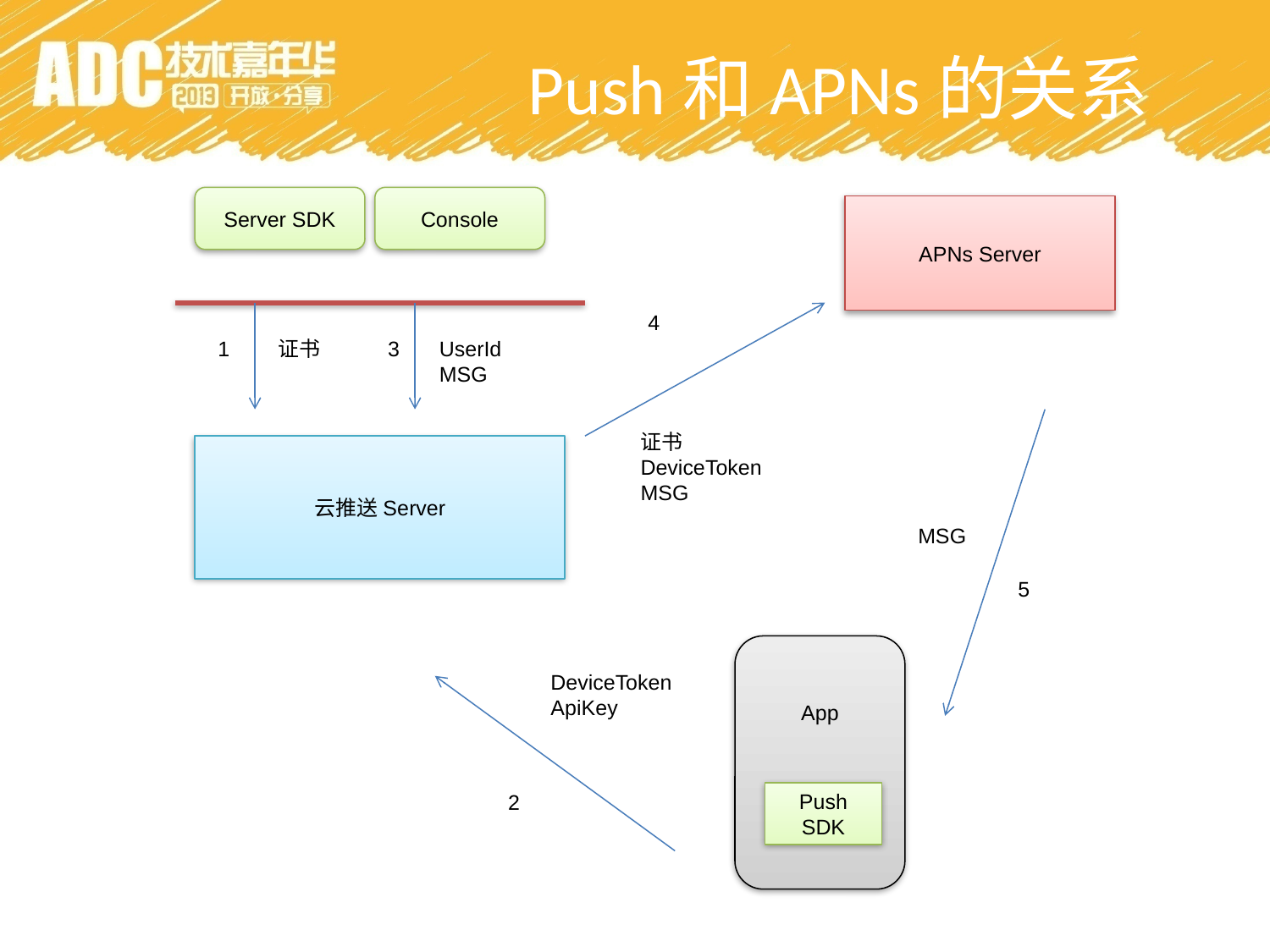

Push和APNs的关系
Server SDK
Console
APNs Server
4
1
证书
3
UserId
MSG
证书
DeviceToken
MSG
云推送Server
MSG
5
App

DeviceToken
ApiKey
2
Push SDK